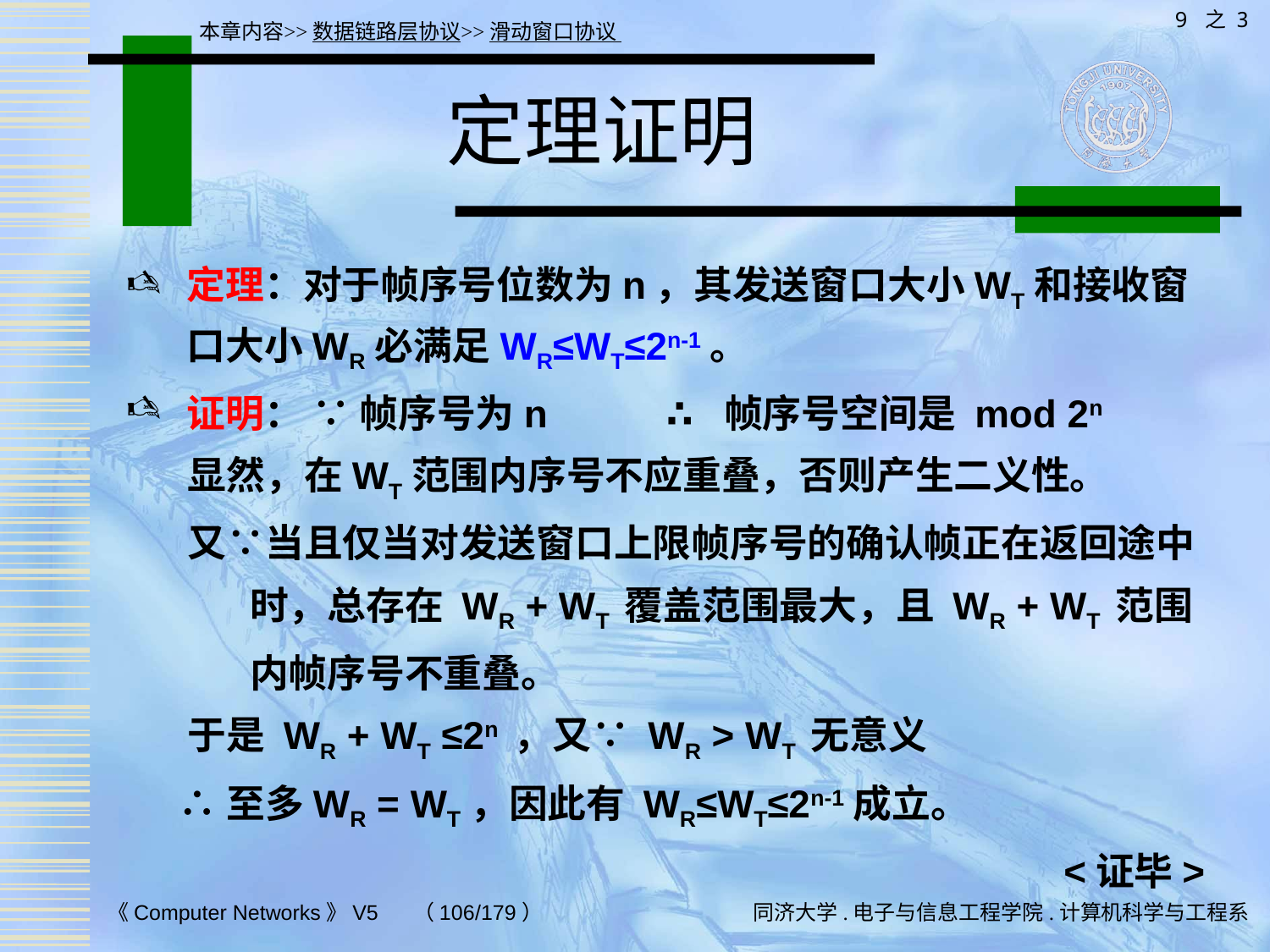

9 之 3
本章内容>>数据链路层协议>>滑动窗口协议
# 定理证明
定理：对于帧序号位数为n，其发送窗口大小WT和接收窗口大小WR必满足WR≤WT≤2n-1。
证明： ∵ 帧序号为n           ∴  帧序号空间是 mod 2n
      显然，在WT范围内序号不应重叠，否则产生二义性。
      又∵当且仅当对发送窗口上限帧序号的确认帧正在返回途中
             时，总存在 WR + WT 覆盖范围最大，且 WR + WT 范围
             内帧序号不重叠。
      于是 WR + WT ≤2n ，又∵ WR > WT 无意义
      ∴至多WR = WT，因此有 WR≤WT≤2n-1成立。
<证毕>